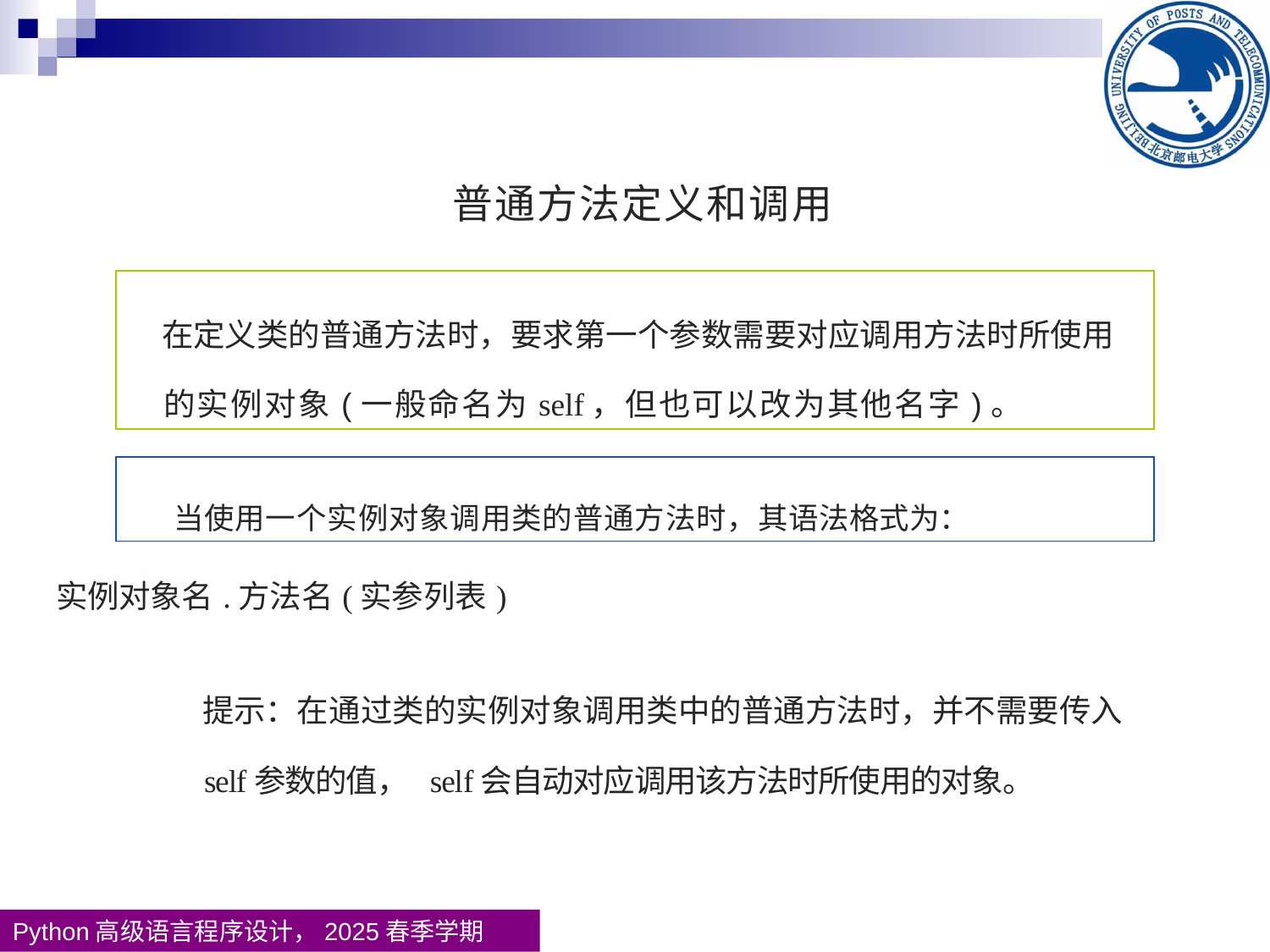

| 普通方法定义和调用 实例对象名.方法名(实参列表) 提示：在通过类的实例对象调用类中的普通方法时，并不需要传入 self参数的值， self会自动对应调用该方法时所使用的对象。 |
| --- |
| 在定义类的普通方法时，要求第一个参数需要对应调用方法时所使用 的实例对象(一般命名为self，但也可以改为其他名字)。 |
| --- |

| 当使用一个实例对象调用类的普通方法时，其语法格式为： |
| --- |